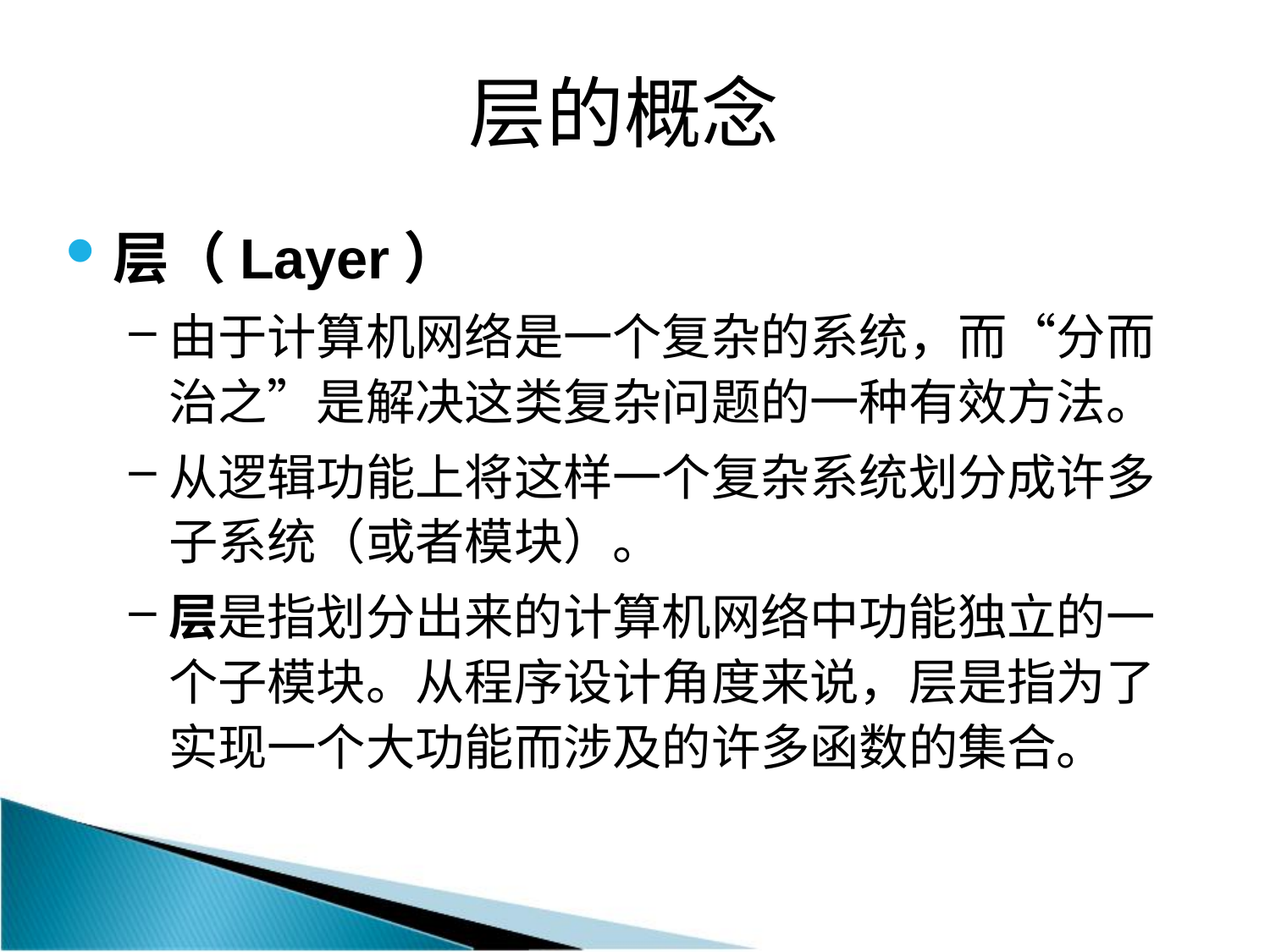

# 层的概念
层（Layer）
由于计算机网络是一个复杂的系统，而“分而治之”是解决这类复杂问题的一种有效方法。
从逻辑功能上将这样一个复杂系统划分成许多子系统（或者模块）。
层是指划分出来的计算机网络中功能独立的一个子模块。从程序设计角度来说，层是指为了实现一个大功能而涉及的许多函数的集合。